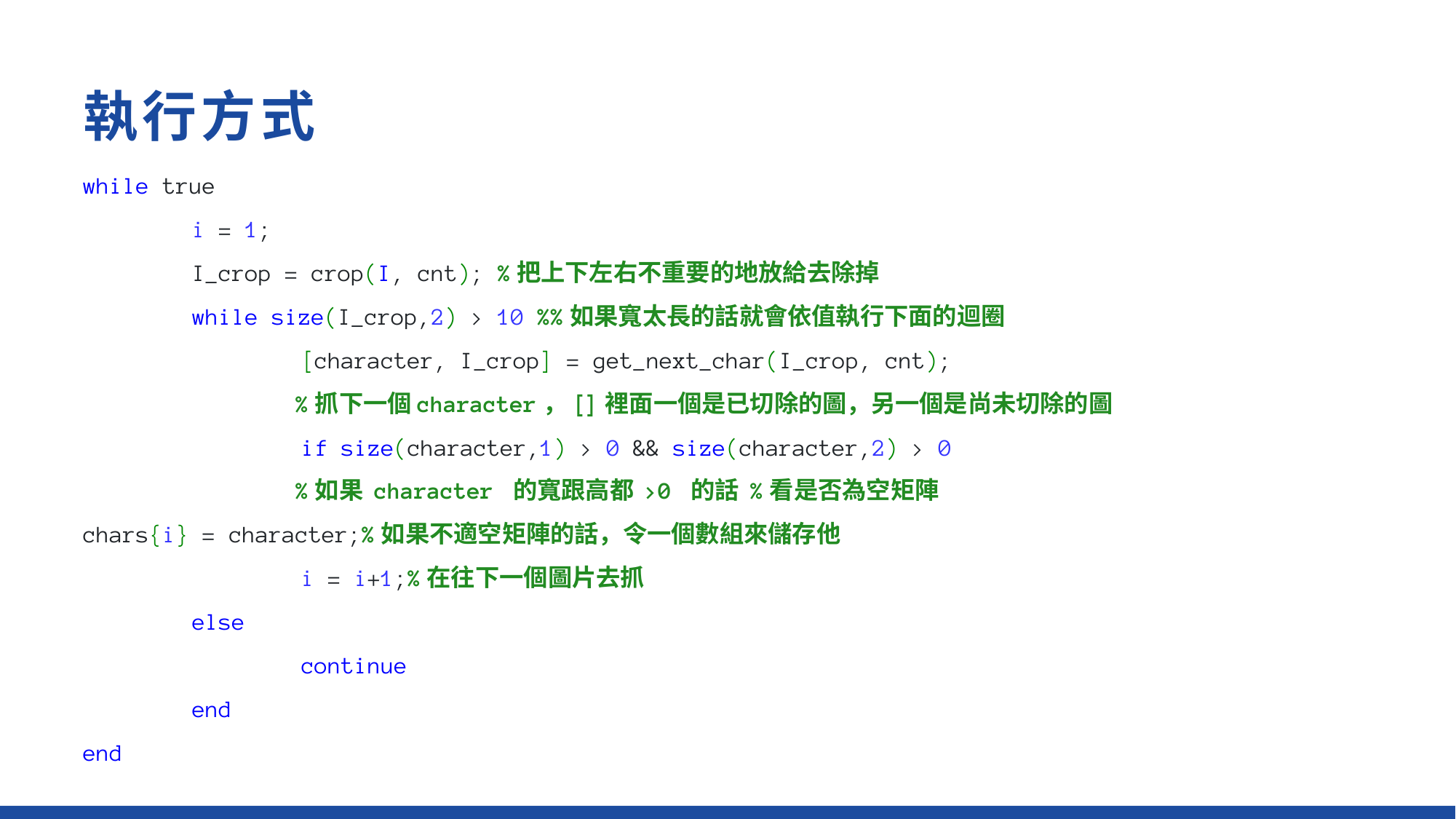

# 執行方式
while true
	i = 1;
	I_crop = crop(I, cnt); %把上下左右不重要的地放給去除掉
	while size(I_crop,2) > 10 %%如果寬太長的話就會依值執行下面的迴圈
		[character, I_crop] = get_next_char(I_crop, cnt);
                %抓下一個character，[]裡面一個是已切除的圖，另一個是尚未切除的圖
		if size(character,1) > 0 && size(character,2) > 0
                %如果 character 的寬跟高都 >0 的話 %看是否為空矩陣
chars{i} = character;%如果不適空矩陣的話，令一個數組來儲存他
		i = i+1;%在往下一個圖片去抓
	else
		continue
	end
end